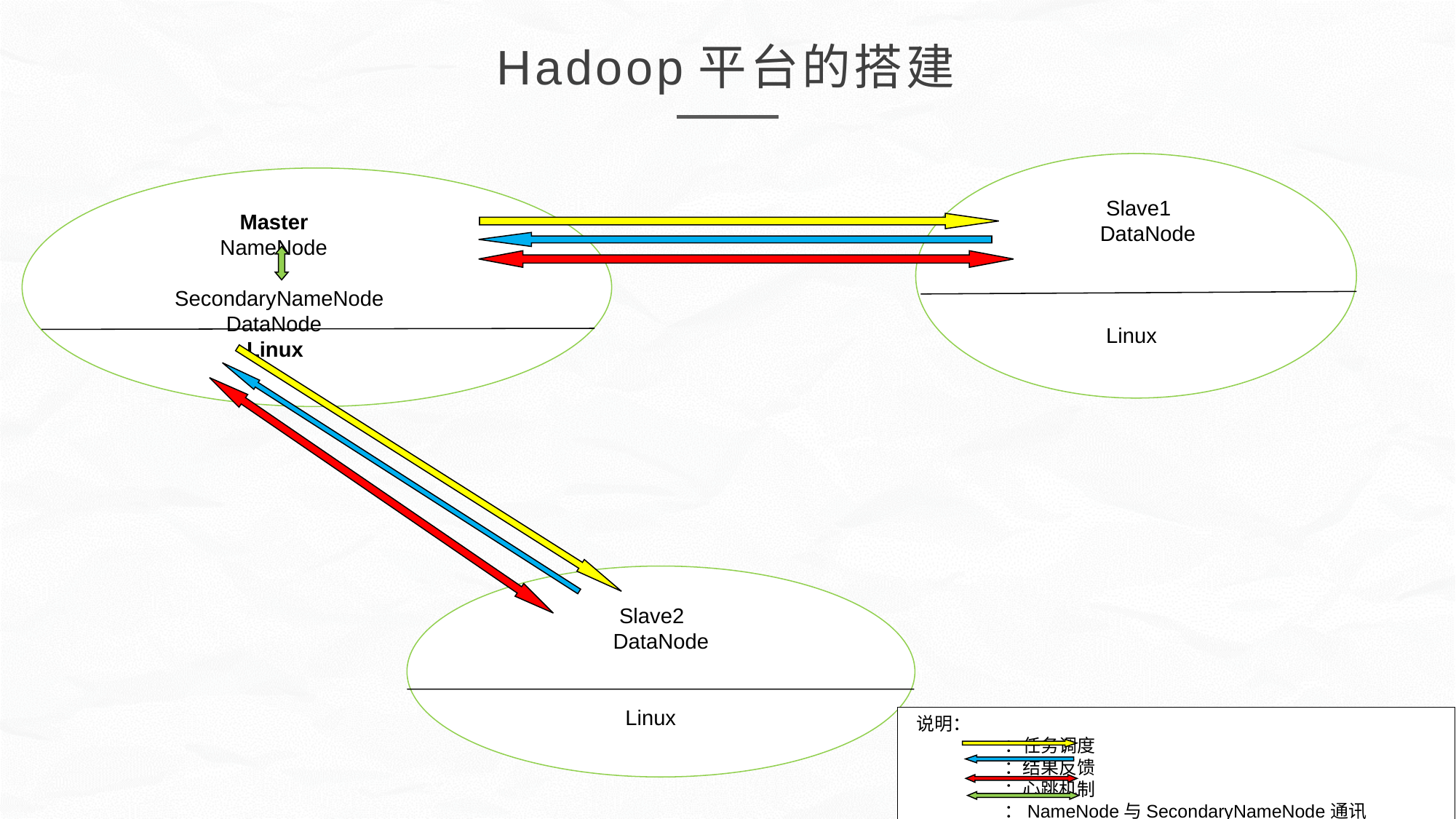

Hadoop平台的搭建

 Slave1               DataNode

 Linux

           Master
          NameNode

       SecondaryNameNode
           DataNode
        Linux

   Slave2
  DataNode

    Linux

 说明：
                       ：任务调度
                       ：结果反馈
                       ：心跳机制
                       ：NameNode与SecondaryNameNode通讯

文字内容